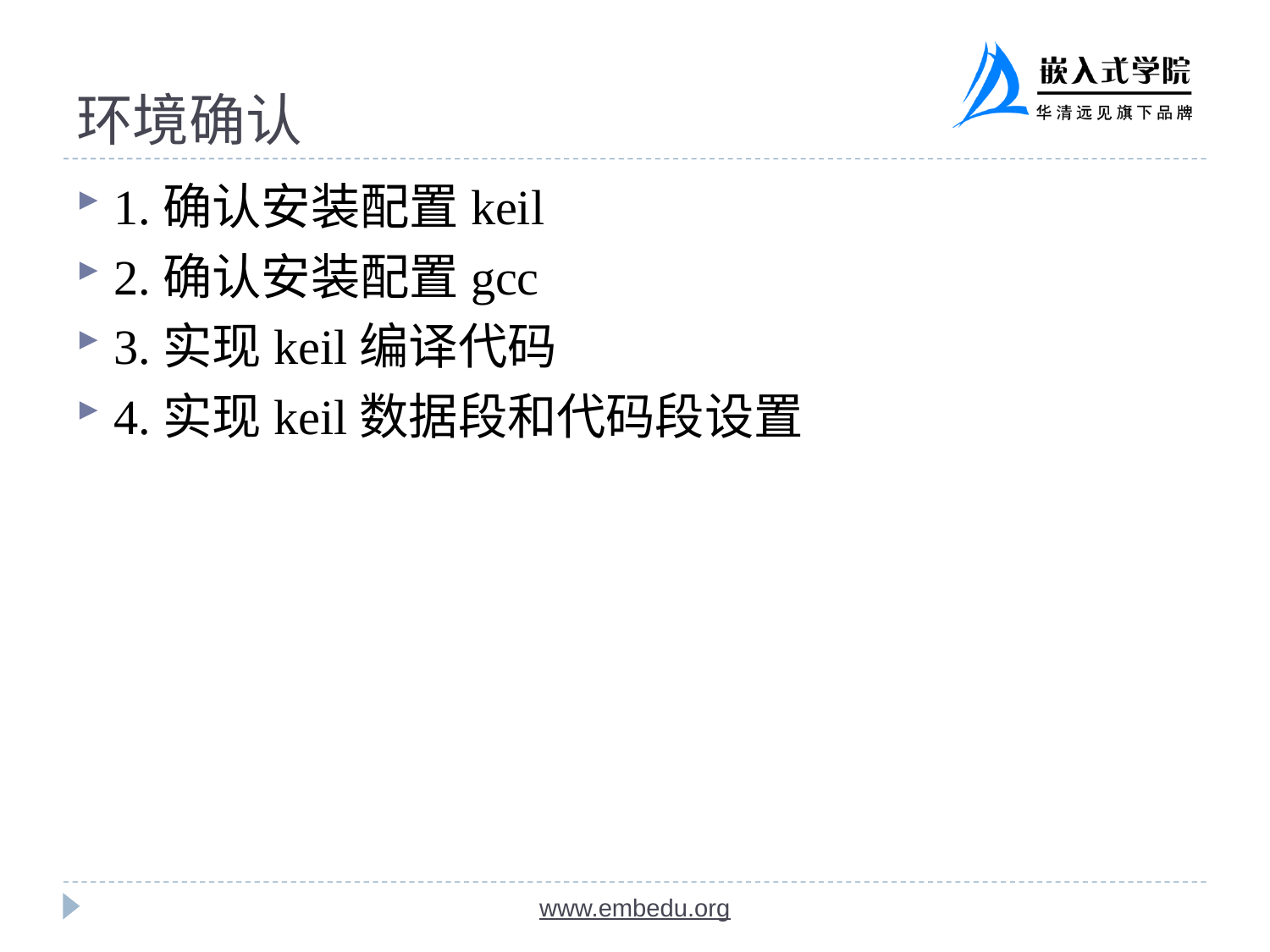

# 环境确认
1.确认安装配置keil
2.确认安装配置gcc
3.实现keil编译代码
4.实现keil数据段和代码段设置
www.embedu.org